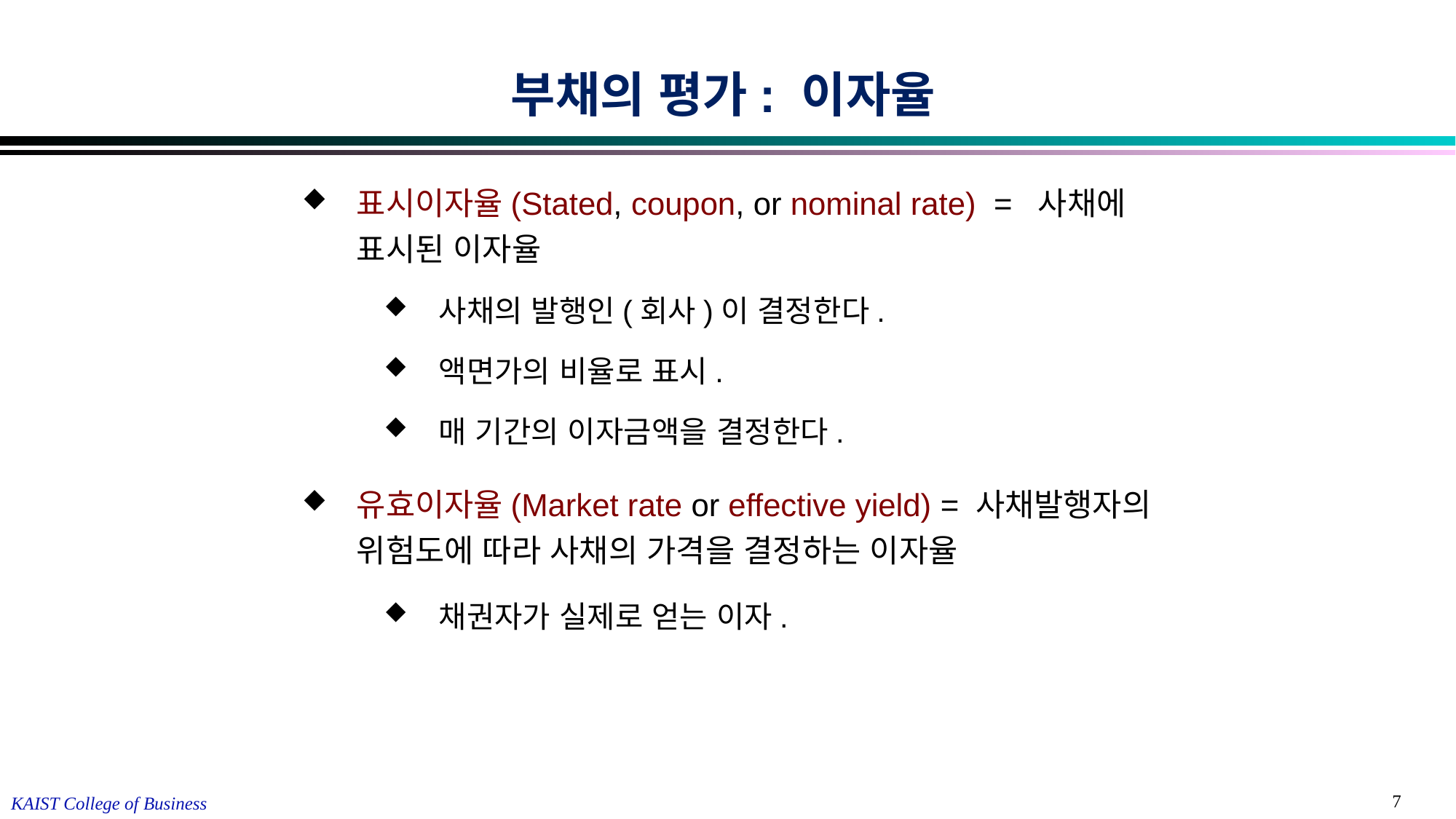

부채의 평가: 이자율
표시이자율(Stated, coupon, or nominal rate)  =  사채에 표시된 이자율
사채의 발행인(회사)이 결정한다.
액면가의 비율로 표시.
매 기간의 이자금액을 결정한다.
유효이자율(Market rate or effective yield) = 사채발행자의 위험도에 따라 사채의 가격을 결정하는 이자율
채권자가 실제로 얻는 이자.